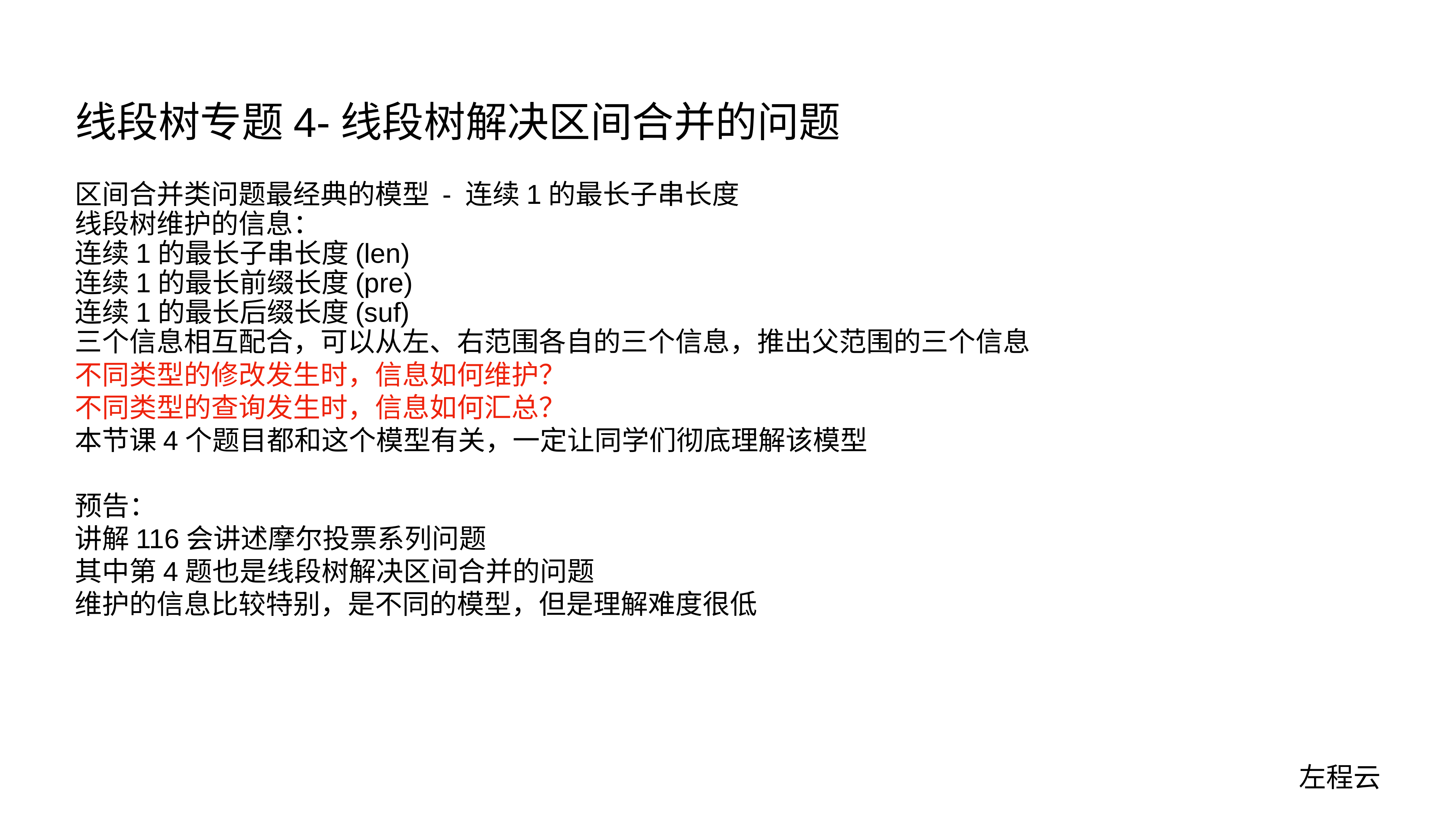

# 线段树专题4-线段树解决区间合并的问题
区间合并类问题最经典的模型 - 连续1的最长子串长度
线段树维护的信息：
连续1的最长子串长度(len)
连续1的最长前缀长度(pre)
连续1的最长后缀长度(suf)
三个信息相互配合，可以从左、右范围各自的三个信息，推出父范围的三个信息
不同类型的修改发生时，信息如何维护？
不同类型的查询发生时，信息如何汇总？
本节课4个题目都和这个模型有关，一定让同学们彻底理解该模型

预告：
讲解116会讲述摩尔投票系列问题
其中第4题也是线段树解决区间合并的问题
维护的信息比较特别，是不同的模型，但是理解难度很低
左程云